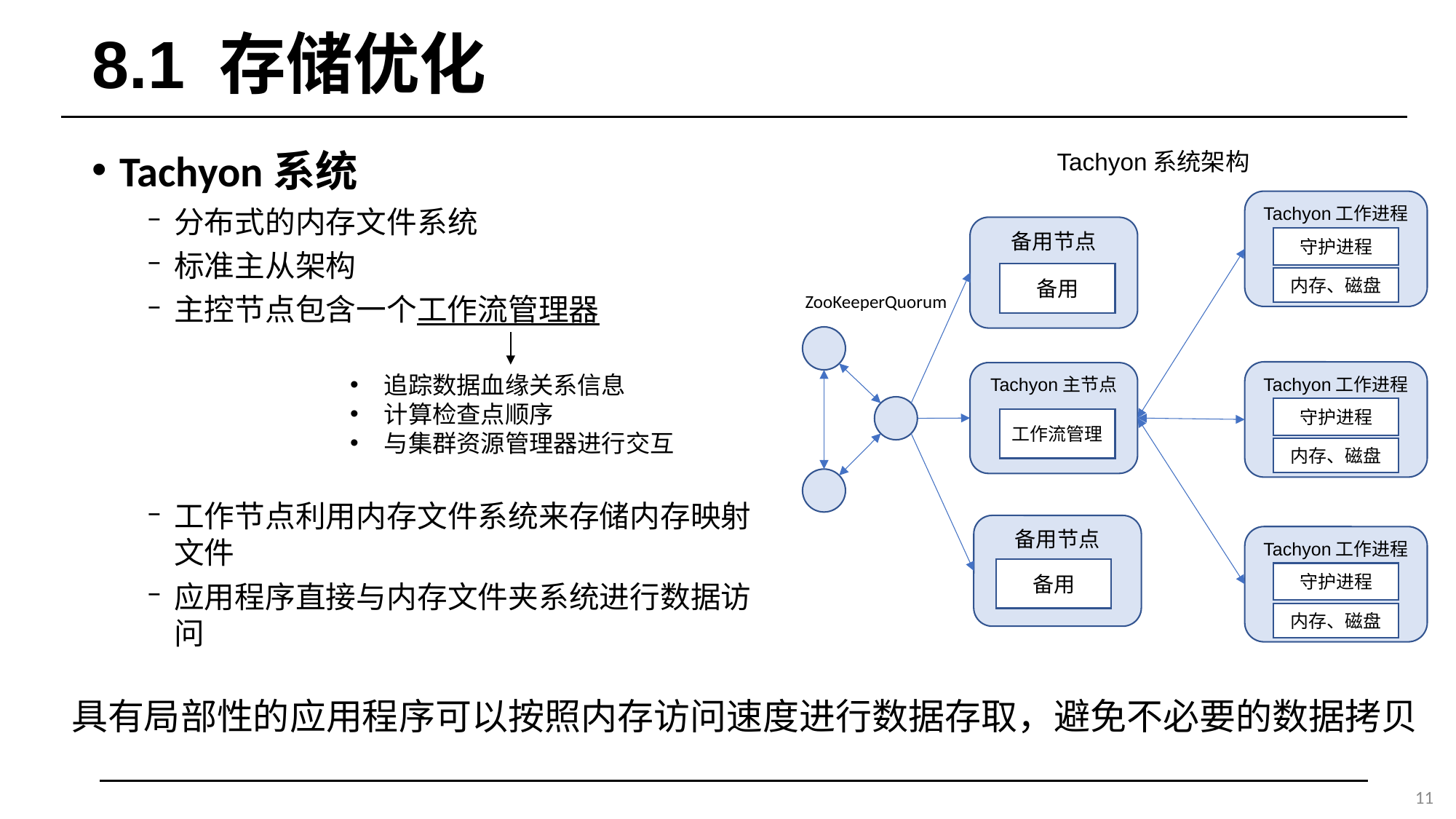

# 8.1 存储优化
Tachyon系统
分布式的内存文件系统
标准主从架构
主控节点包含一个工作流管理器

工作节点利用内存文件系统来存储内存映射文件
应用程序直接与内存文件夹系统进行数据访问

Tachyon系统架构
Tachyon工作进程
守护进程
内存、磁盘
备用节点
备用
ZooKeeperQuorum

Tachyon工作进程
守护进程
内存、磁盘
Tachyon主节点
工作流管理

备用节点
Tachyon工作进程
守护进程
内存、磁盘
备用
追踪数据血缘关系信息
计算检查点顺序
与集群资源管理器进行交互
具有局部性的应用程序可以按照内存访问速度进行数据存取，避免不必要的数据拷贝
11